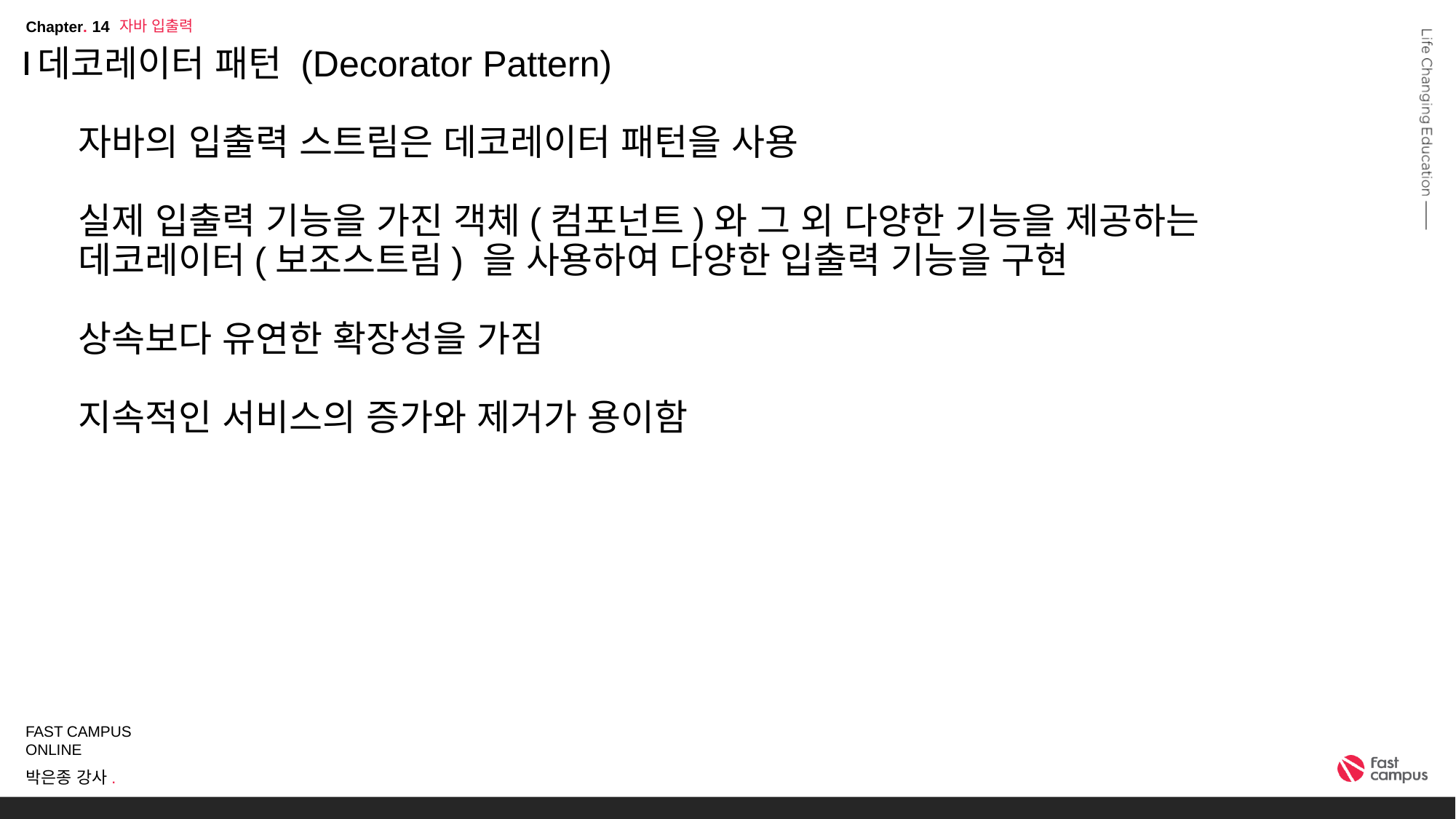

자바 입출력

14
# 데코레이터 패턴 (Decorator Pattern) 자바의 입출력 스트림은 데코레이터 패턴을 사용 실제 입출력 기능을 가진 객체(컴포넌트)와 그 외 다양한 기능을 제공하는 데코레이터(보조스트림) 을 사용하여 다양한 입출력 기능을 구현 상속보다 유연한 확장성을 가짐 지속적인 서비스의 증가와 제거가 용이함